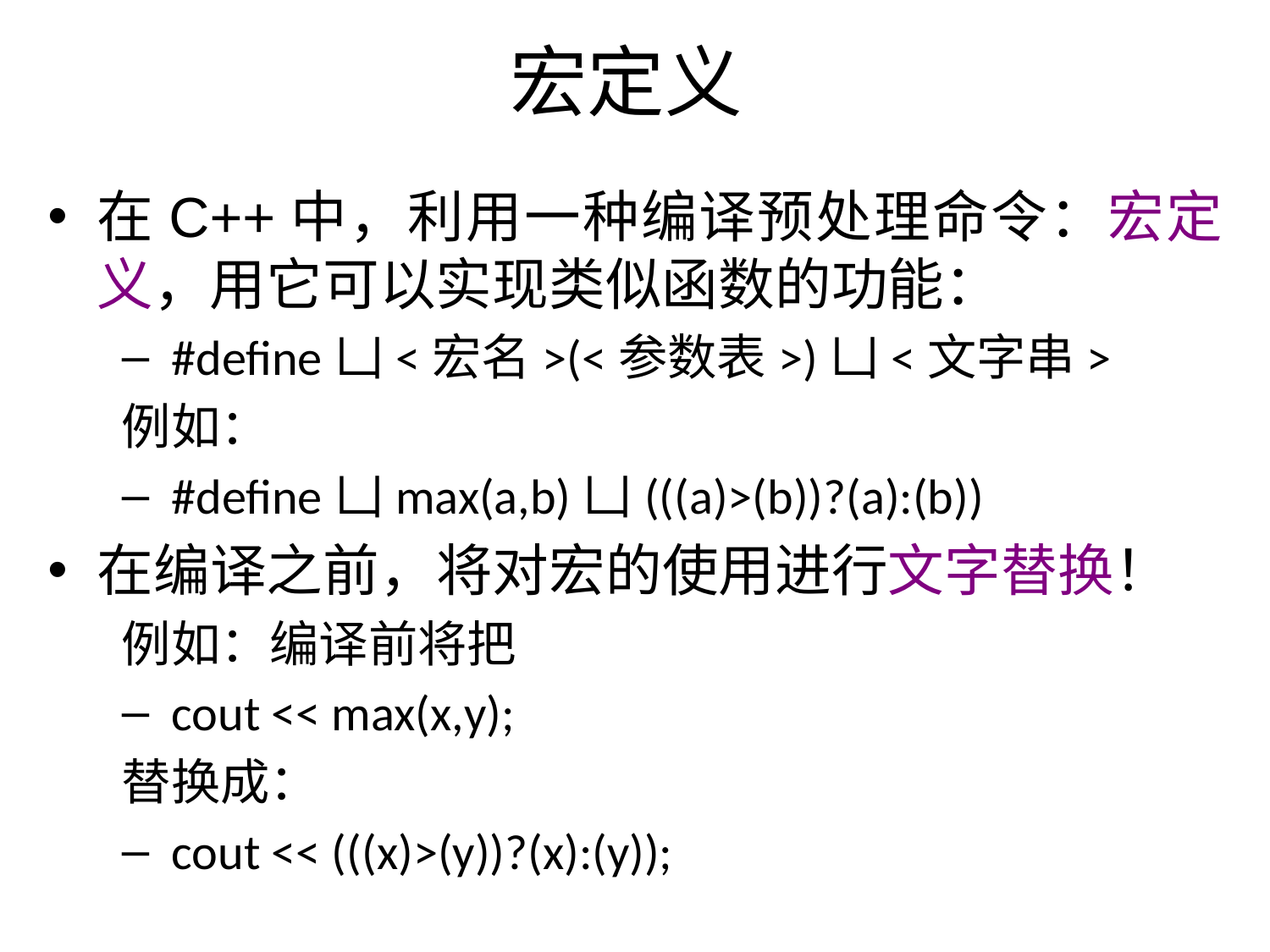

# 宏定义
在C++中，利用一种编译预处理命令：宏定义，用它可以实现类似函数的功能：
#define凵<宏名>(<参数表>)凵<文字串>
例如：
#define凵max(a,b)凵(((a)>(b))?(a):(b))
在编译之前，将对宏的使用进行文字替换！
例如：编译前将把
cout << max(x,y);
替换成：
cout << (((x)>(y))?(x):(y));